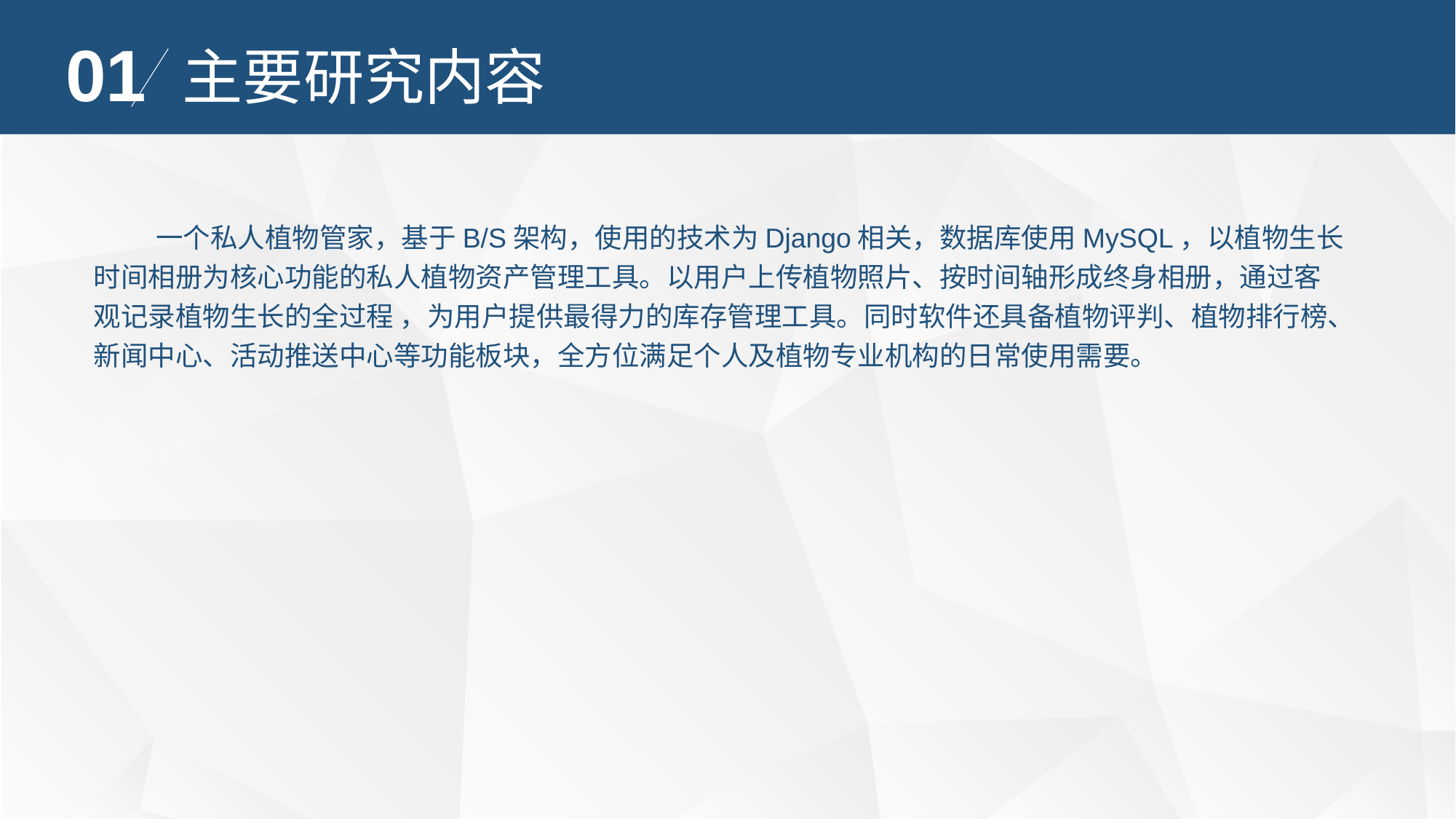

01
主要研究内容
         一个私人植物管家，基于B/S架构，使用的技术为Django相关，数据库使用MySQL，以植物生长时间相册为核心功能的私人植物资产管理工具。以用户上传植物照片、按时间轴形成终身相册，通过客观记录植物生长的全过程 ，为用户提供最得力的库存管理工具。同时软件还具备植物评判、植物排行榜、新闻中心、活动推送中心等功能板块，全方位满足个人及植物专业机构的日常使用需要。